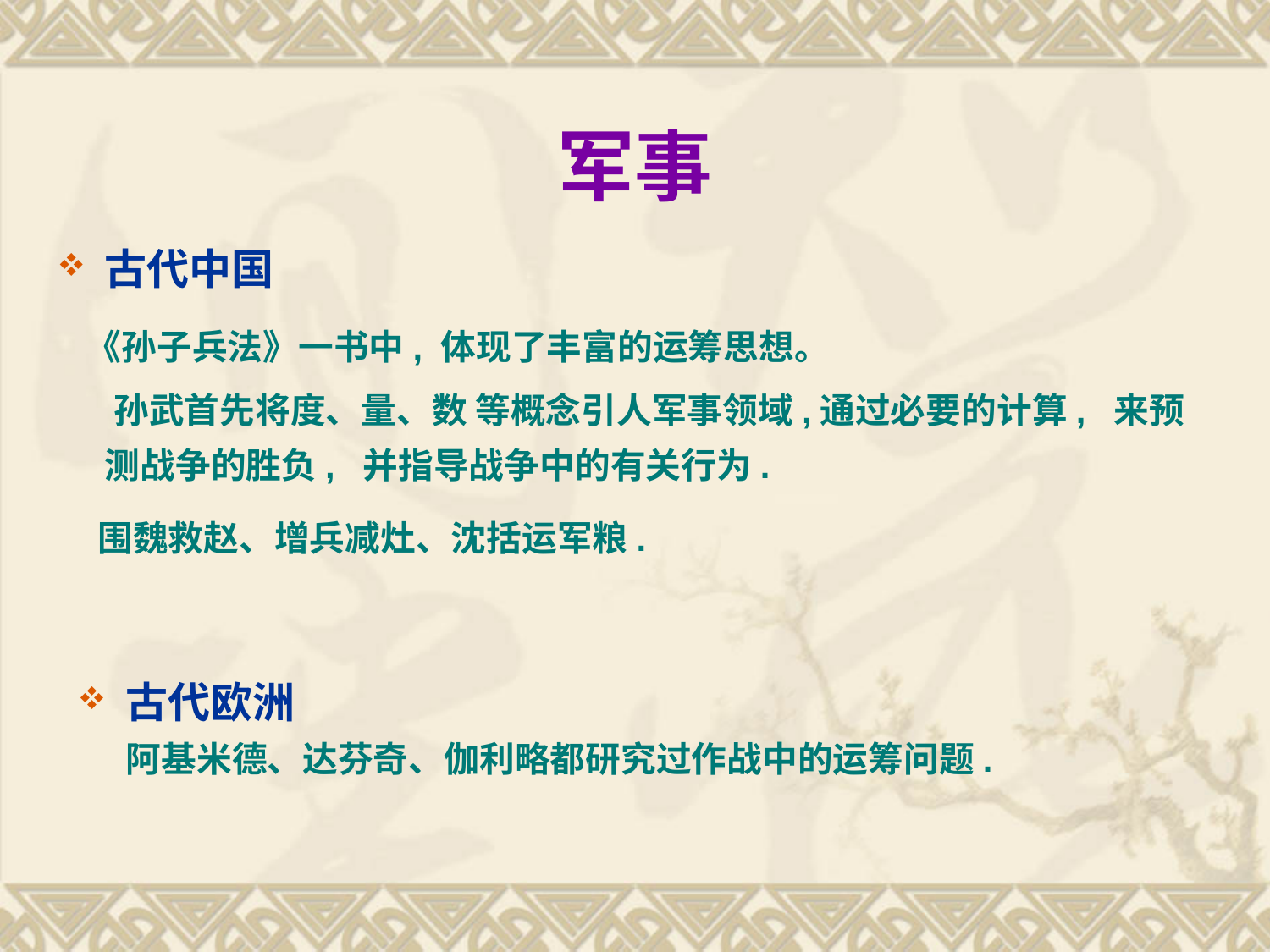

# 军事
古代中国
  《孙子兵法》一书中, 体现了丰富的运筹思想。
      孙武首先将度、量、数 等概念引人军事领域,通过必要的计算,  来预测战争的胜负,  并指导战争中的有关行为.
    围魏救赵、增兵减灶、沈括运军粮.

古代欧洲
    阿基米德、达芬奇、伽利略都研究过作战中的运筹问题.